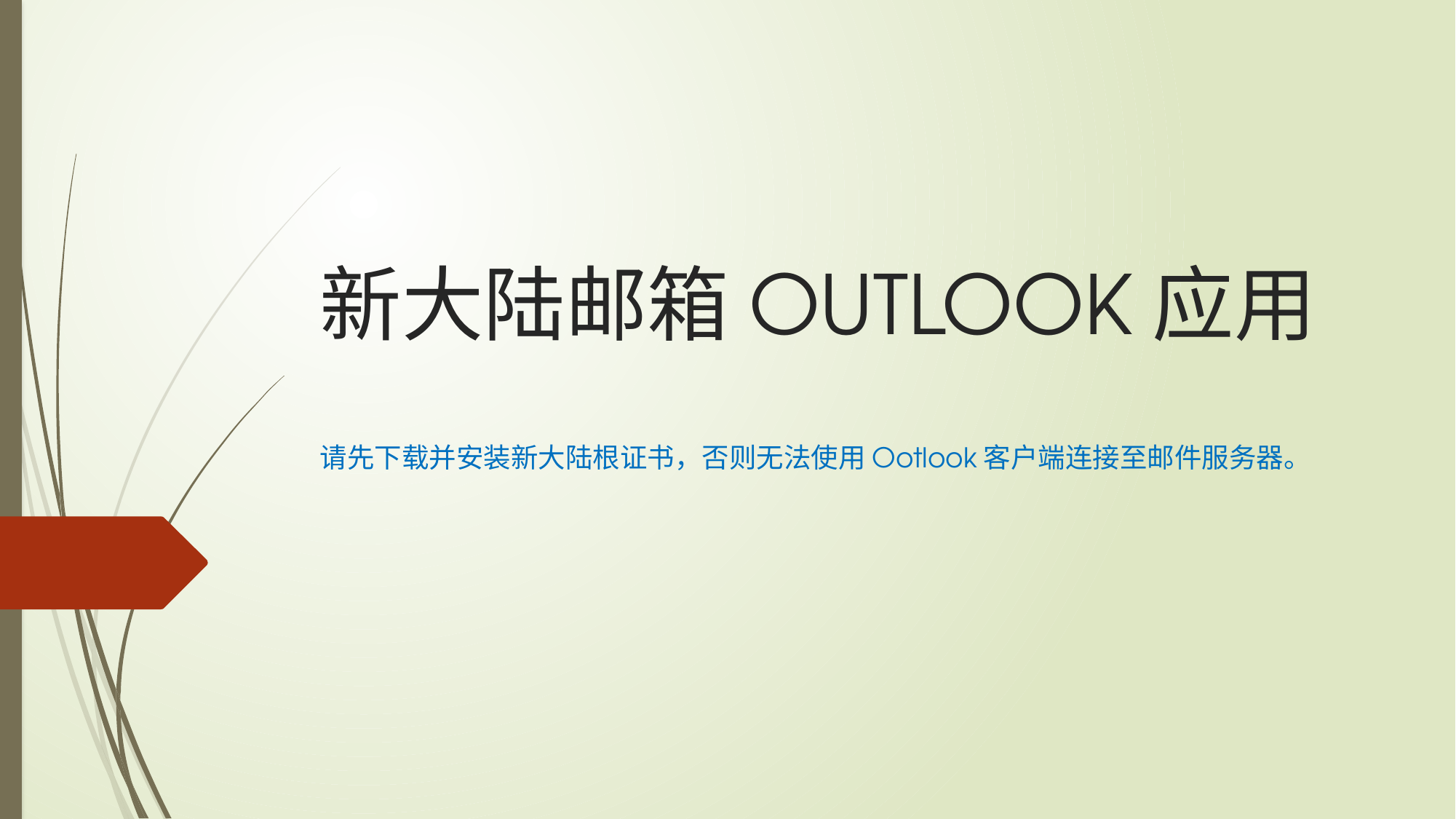

# 新大陆邮箱OUTLOOK应用
请先下载并安装新大陆根证书，否则无法使用Ootlook客户端连接至邮件服务器。